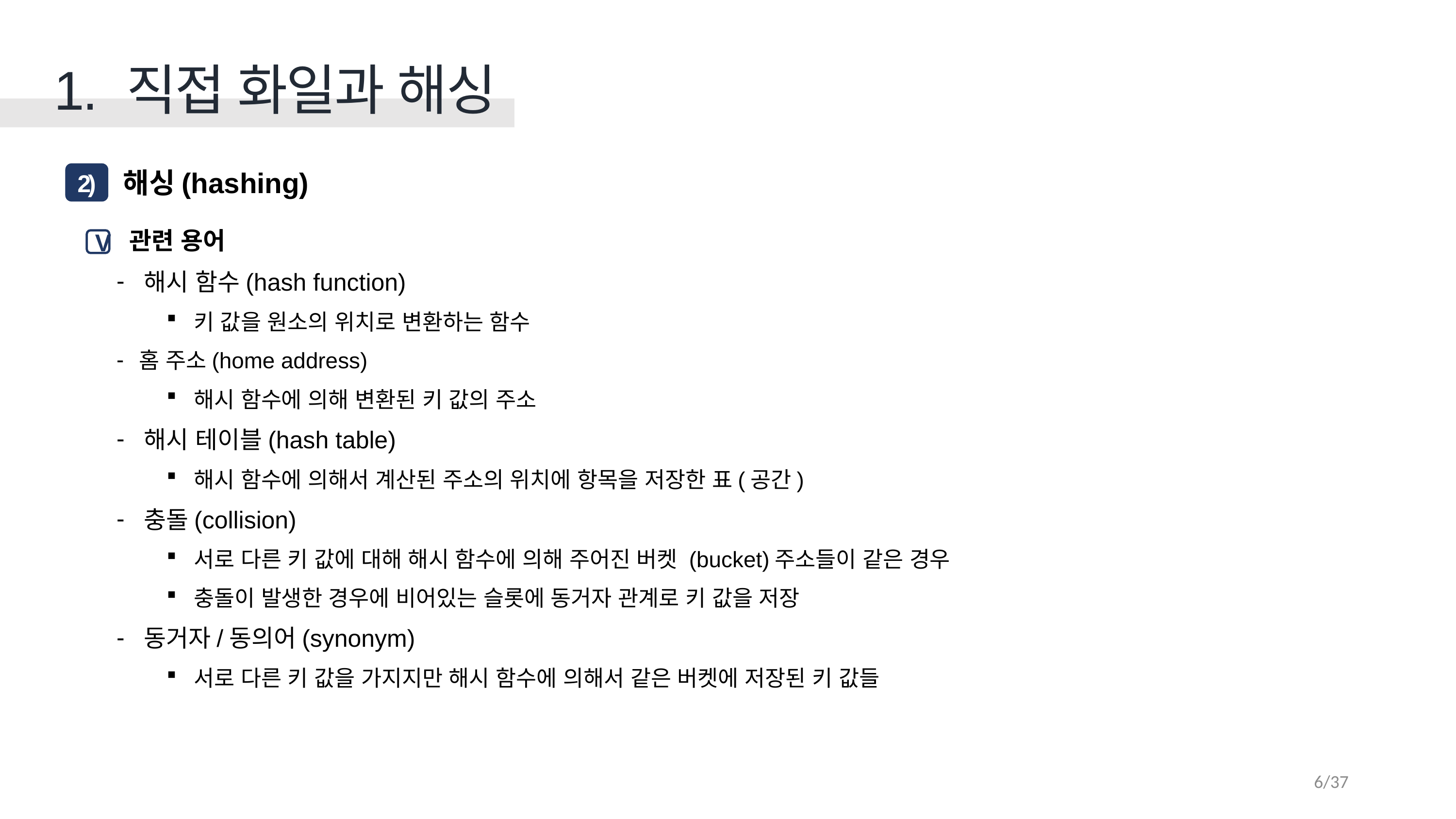

1. 직접 화일과 해싱

 해싱(hashing)
2)
 관련 용어

해시 함수(hash function)

키 값을 원소의 위치로 변환하는 함수

홈 주소(home address)

해시 함수에 의해 변환된 키 값의 주소

해시 테이블(hash table)

해시 함수에 의해서 계산된 주소의 위치에 항목을 저장한 표(공간)

충돌(collision)

서로 다른 키 값에 대해 해시 함수에 의해 주어진 버켓 (bucket)주소들이 같은 경우

충돌이 발생한 경우에 비어있는 슬롯에 동거자 관계로 키 값을 저장

동거자/동의어(synonym)

서로 다른 키 값을 가지지만 해시 함수에 의해서 같은 버켓에 저장된 키 값들

V
6/37